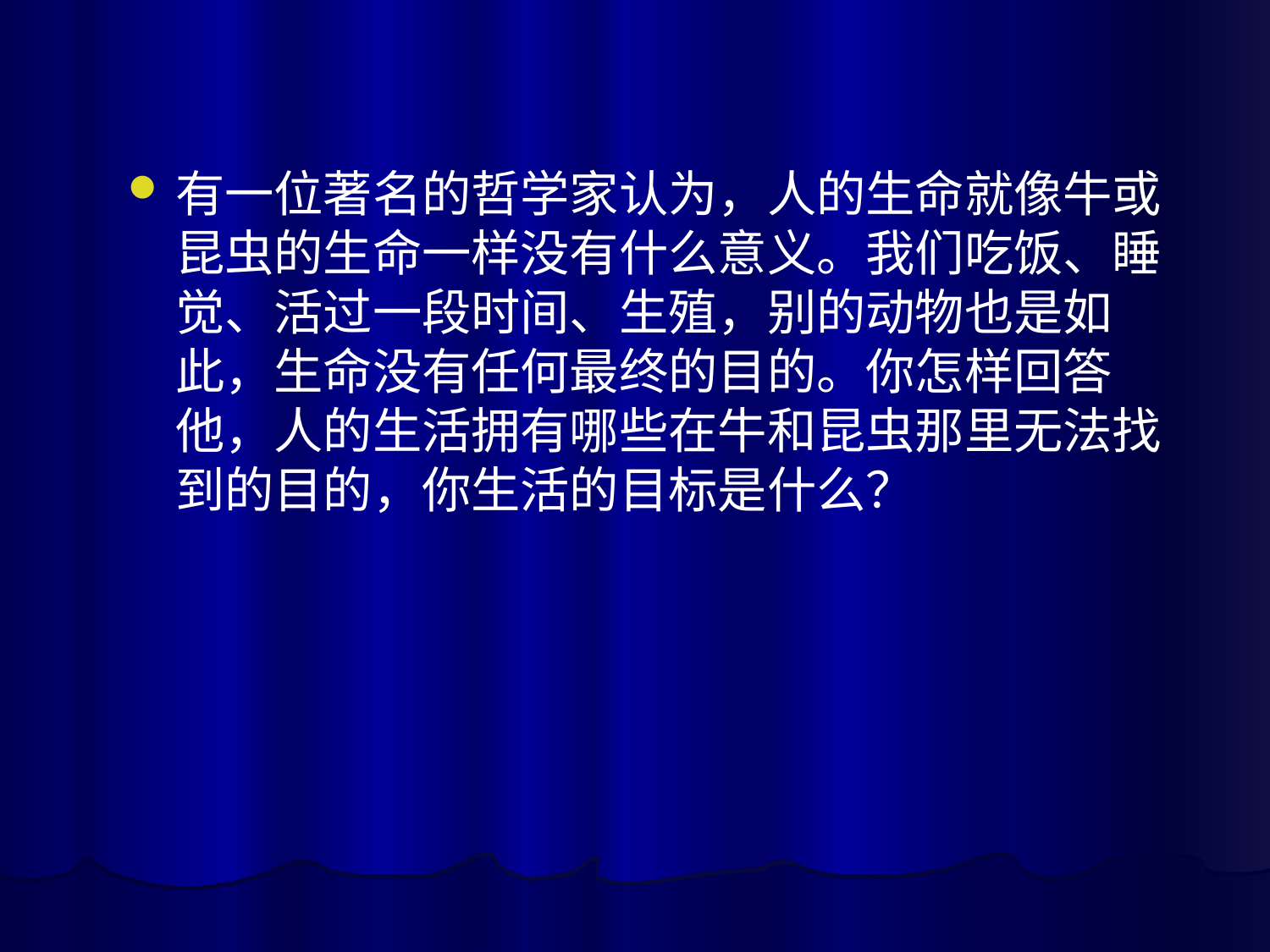

有一位著名的哲学家认为，人的生命就像牛或昆虫的生命一样没有什么意义。我们吃饭、睡觉、活过一段时间、生殖，别的动物也是如此，生命没有任何最终的目的。你怎样回答他，人的生活拥有哪些在牛和昆虫那里无法找到的目的，你生活的目标是什么？